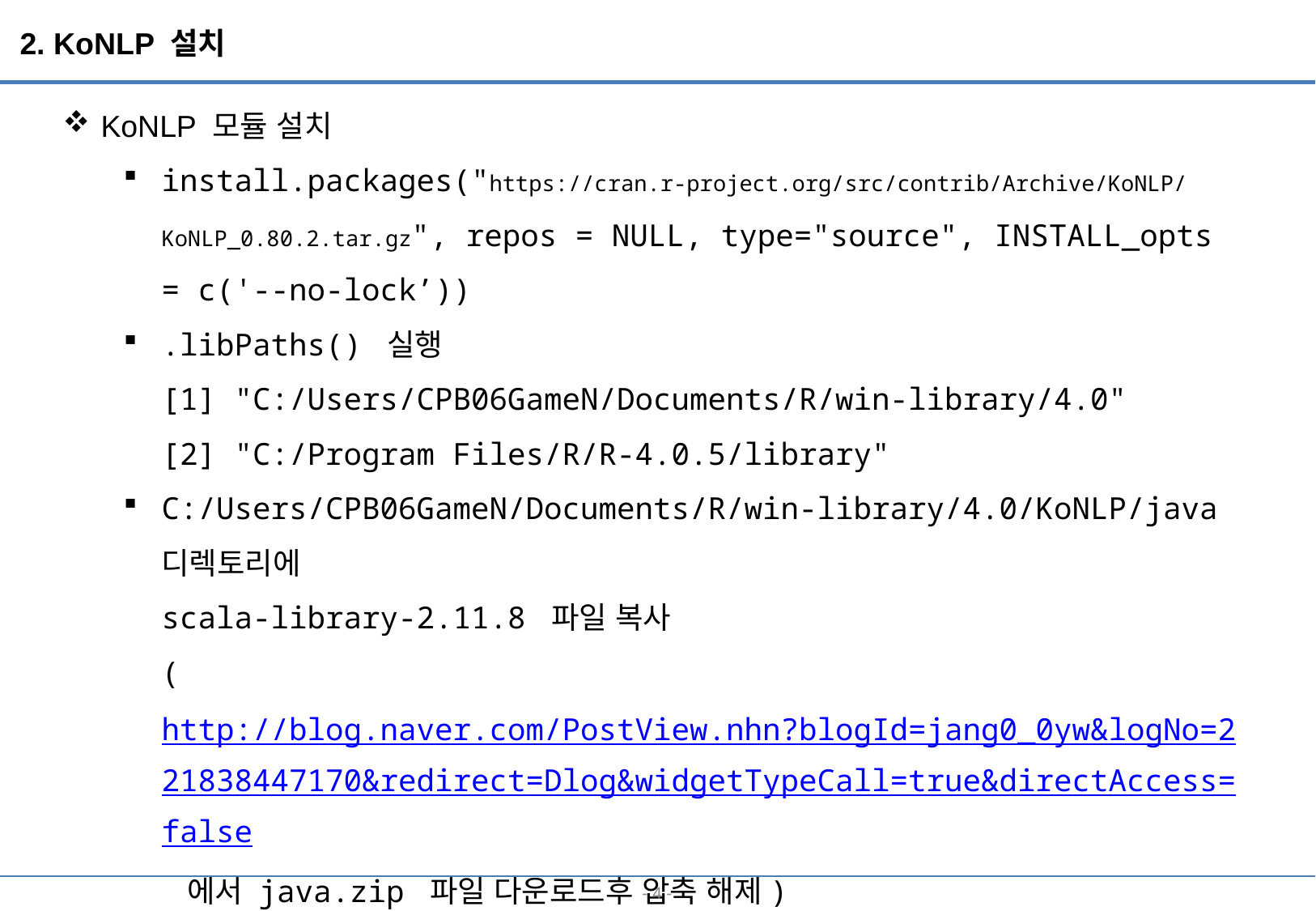

2. KoNLP 설치
KoNLP 모듈 설치
install.packages("https://cran.r-project.org/src/contrib/Archive/KoNLP/KoNLP_0.80.2.tar.gz", repos = NULL, type="source", INSTALL_opts = c('--no-lock’))
.libPaths() 실행
[1] "C:/Users/CPB06GameN/Documents/R/win-library/4.0"
[2] "C:/Program Files/R/R-4.0.5/library"
C:/Users/CPB06GameN/Documents/R/win-library/4.0/KoNLP/java 디렉토리에
scala-library-2.11.8 파일 복사
(http://blog.naver.com/PostView.nhn?blogId=jang0_0yw&logNo=221838447170&redirect=Dlog&widgetTypeCall=true&directAccess=false 에서 java.zip 파일 다운로드후 압축 해제)
library(KoNLP) 성공이면 설치 성공
- 4 -